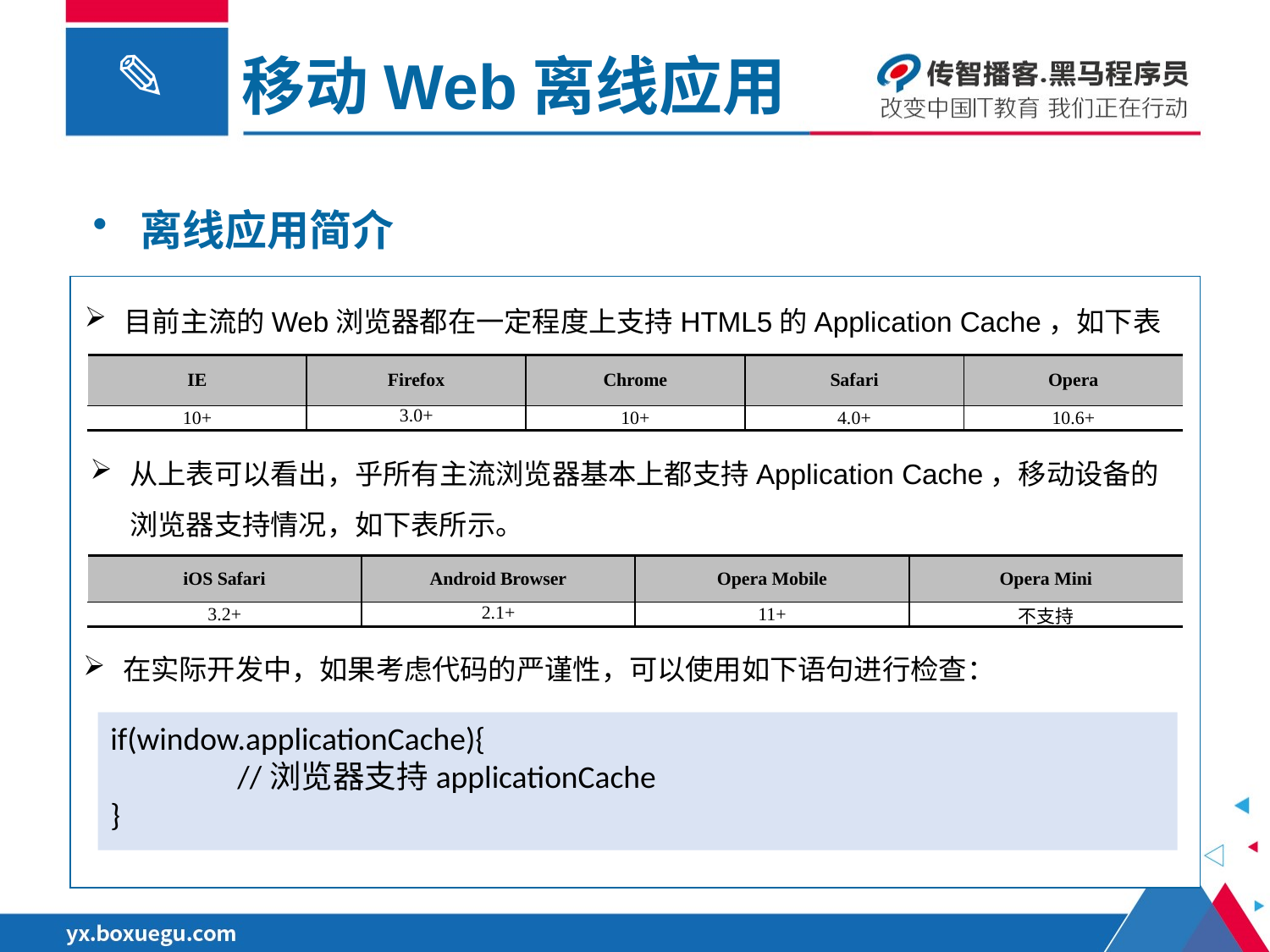

移动Web离线应用
离线应用简介

目前主流的Web浏览器都在一定程度上支持HTML5的Application Cache，如下表所示。
| IE | Firefox | Chrome | Safari | Opera |
| --- | --- | --- | --- | --- |
| 10+ | 3.0+ | 10+ | 4.0+ | 10.6+ |
从上表可以看出，乎所有主流浏览器基本上都支持Application Cache，移动设备的浏览器支持情况，如下表所示。
| iOS Safari | Android Browser | Opera Mobile | Opera Mini |
| --- | --- | --- | --- |
| 3.2+ | 2.1+ | 11+ | 不支持 |
在实际开发中，如果考虑代码的严谨性，可以使用如下语句进行检查：
if(window.applicationCache){
	//浏览器支持applicationCache
}